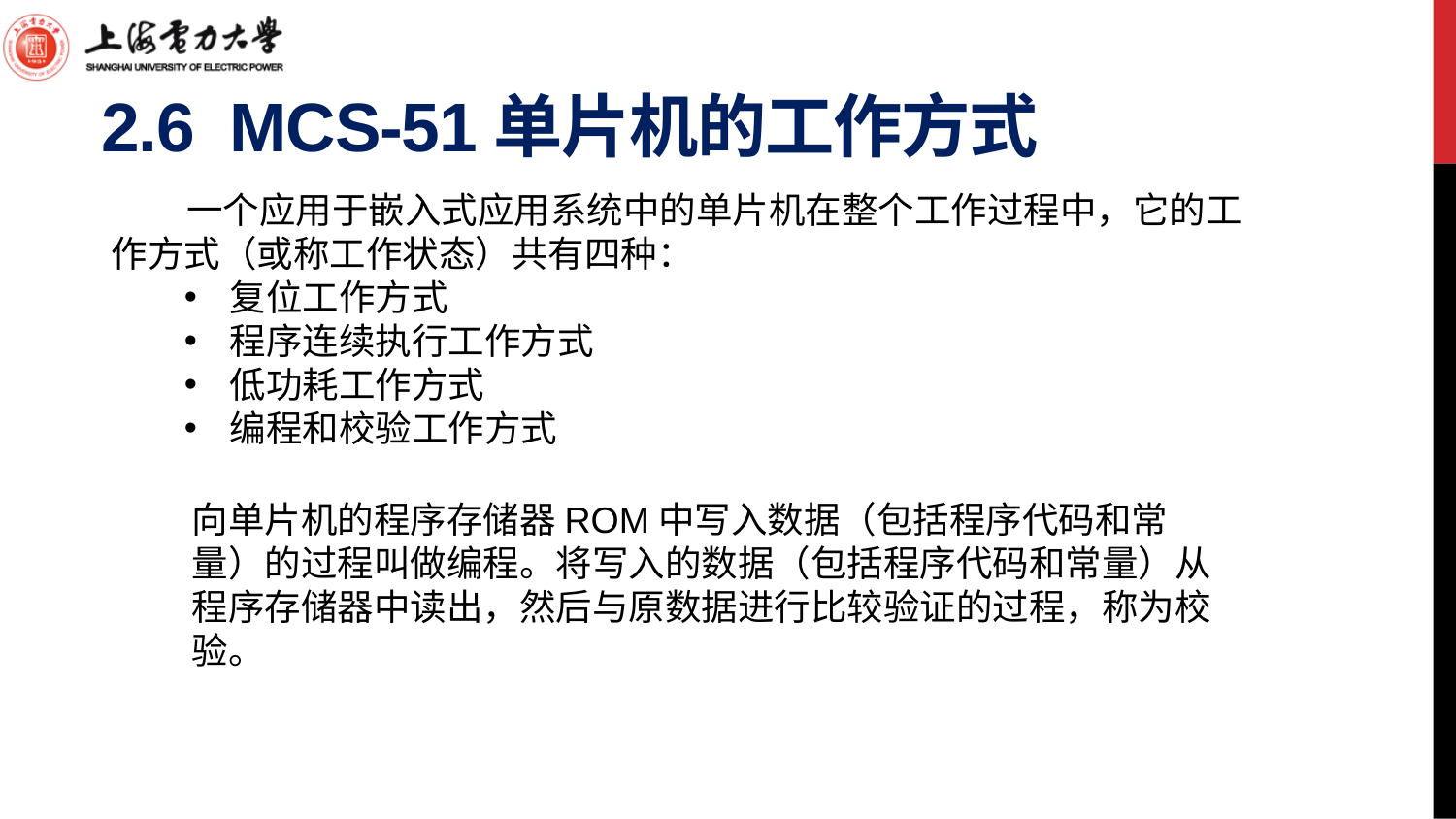

# 2.6  MCS-51单片机的工作方式
        一个应用于嵌入式应用系统中的单片机在整个工作过程中，它的工作方式（或称工作状态）共有四种：
复位工作方式
程序连续执行工作方式
低功耗工作方式
编程和校验工作方式
向单片机的程序存储器ROM中写入数据（包括程序代码和常量）的过程叫做编程。将写入的数据（包括程序代码和常量）从程序存储器中读出，然后与原数据进行比较验证的过程，称为校验。